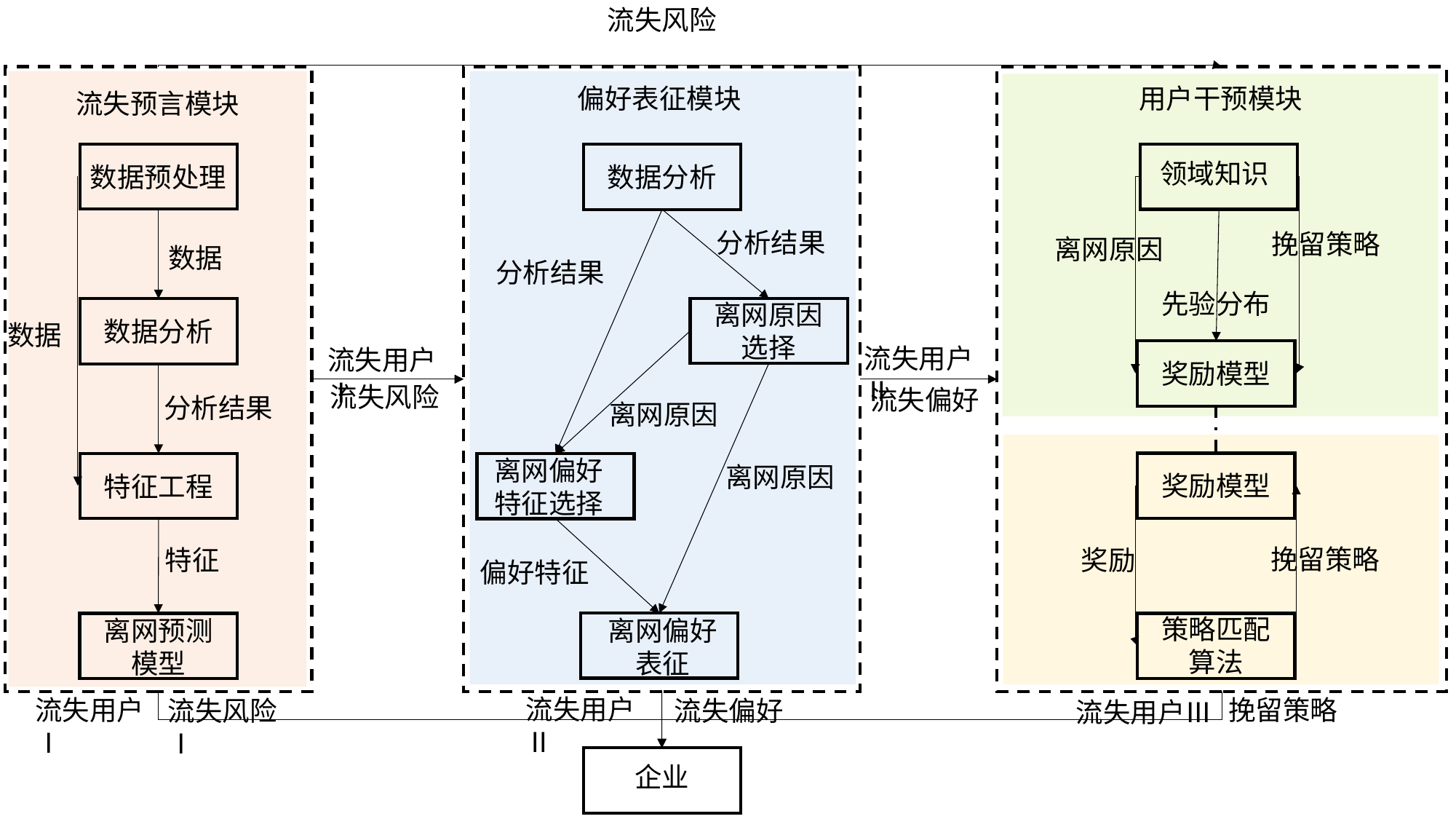

流失风险

用户干预模块
偏好表征模块
流失预言模块

数据预处理

领域知识

数据分析
分析结果
挽留策略
离网原因
数据
分析结果
先验分布
离网原因
选择

数据分析
数据
流失用户Ⅱ
流失用户Ⅰ

奖励模型
流失风险
流失偏好
分析结果
离网原因

离网偏好
特征选择

奖励模型

特征工程
离网原因
挽留策略
特征
奖励
偏好特征
策略匹配
算法

离网偏好
表征

离网预测
模型

流失用户Ⅱ
流失用户Ⅰ
挽留策略
流失风险Ⅰ
流失偏好
流失用户Ⅲ

企业